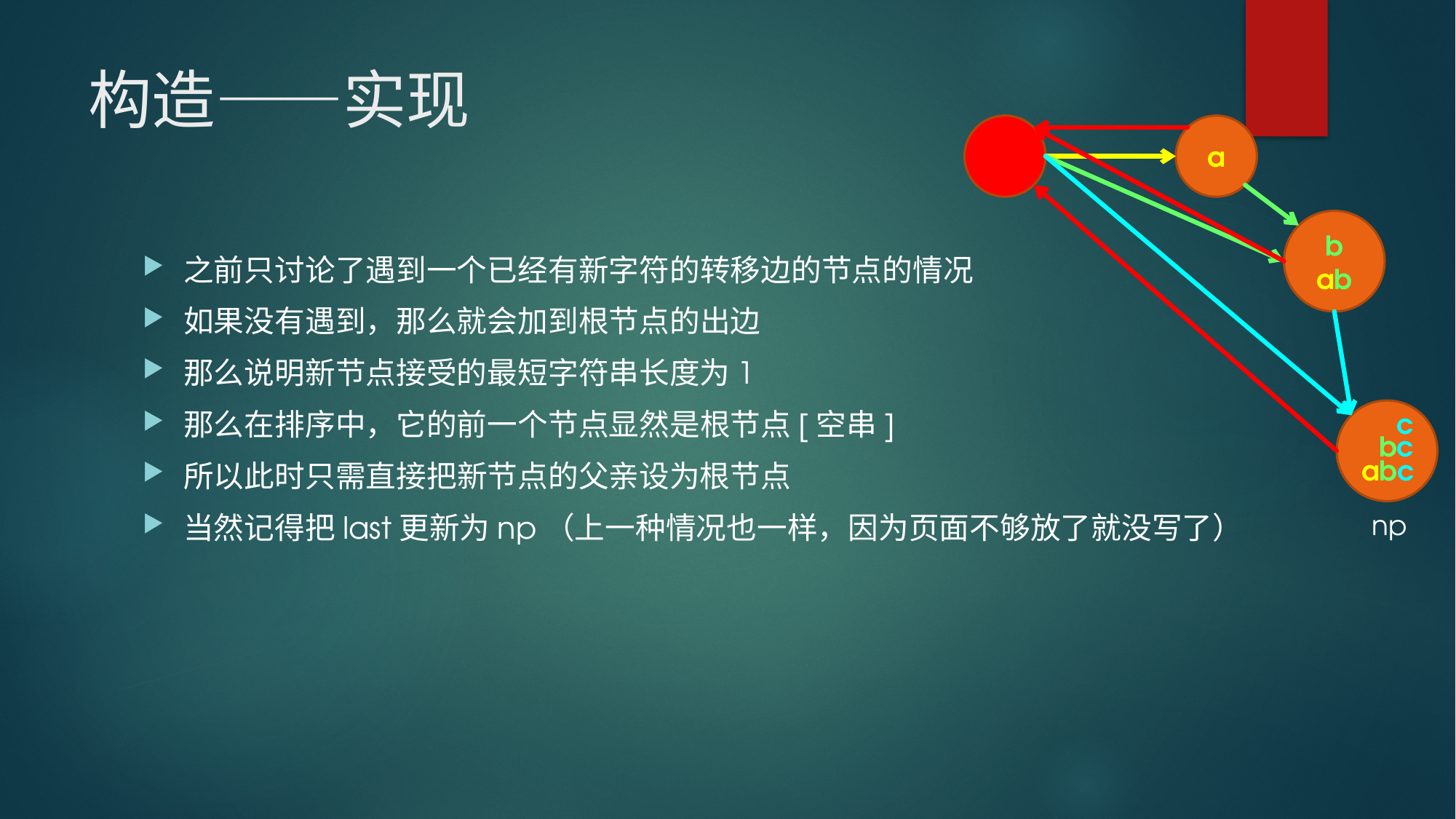

# 构造——实现

a

b
之前只讨论了遇到一个已经有新字符的转移边的节点的情况
如果没有遇到，那么就会加到根节点的出边
那么说明新节点接受的最短字符串长度为1
那么在排序中，它的前一个节点显然是根节点[空串]
所以此时只需直接把新节点的父亲设为根节点
当然记得把last更新为np（上一种情况也一样，因为页面不够放了就没写了）

ab

c
bc
abc
np